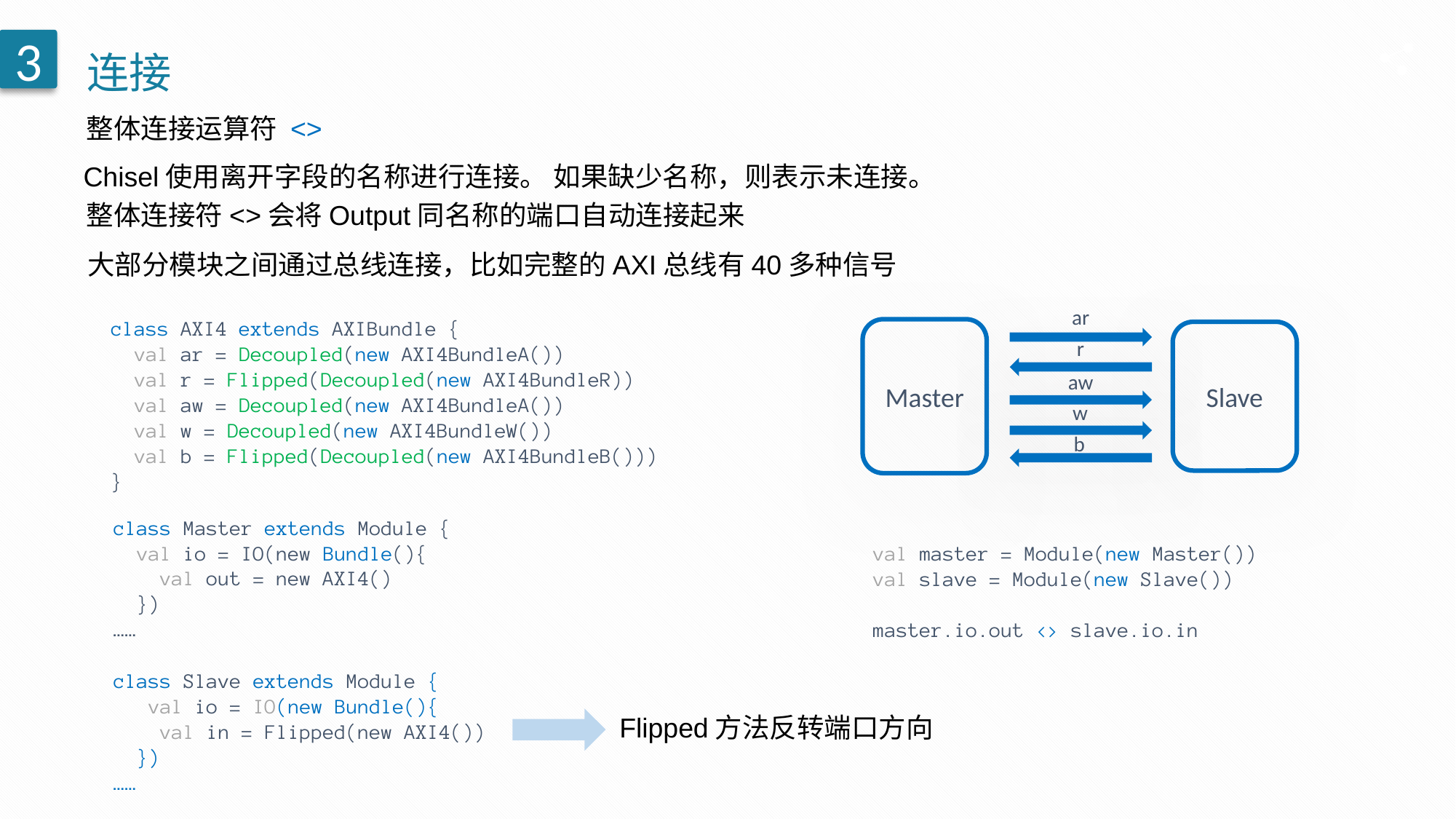

连接
3

整体连接运算符 <>
Chisel使用离开字段的名称进行连接。 如果缺少名称，则表示未连接。
整体连接符<>会将Output同名称的端口自动连接起来
大部分模块之间通过总线连接，比如完整的AXI总线有40多种信号
ar
class AXI4 extends AXIBundle {
  val ar = Decoupled(new AXI4BundleA())
  val r = Flipped(Decoupled(new AXI4BundleR))
  val aw = Decoupled(new AXI4BundleA())
  val w = Decoupled(new AXI4BundleW())
  val b = Flipped(Decoupled(new AXI4BundleB()))
}
Master
Slave

r

aw

w

b

class Master extends Module {
  val io = IO(new Bundle(){
    val out = new AXI4()
  })
……
val master = Module(new Master())
val slave = Module(new Slave())

master.io.out <> slave.io.in
class Slave extends Module {
   val io = IO(new Bundle(){
    val in = Flipped(new AXI4())
  })
……
Flipped方法反转端口方向